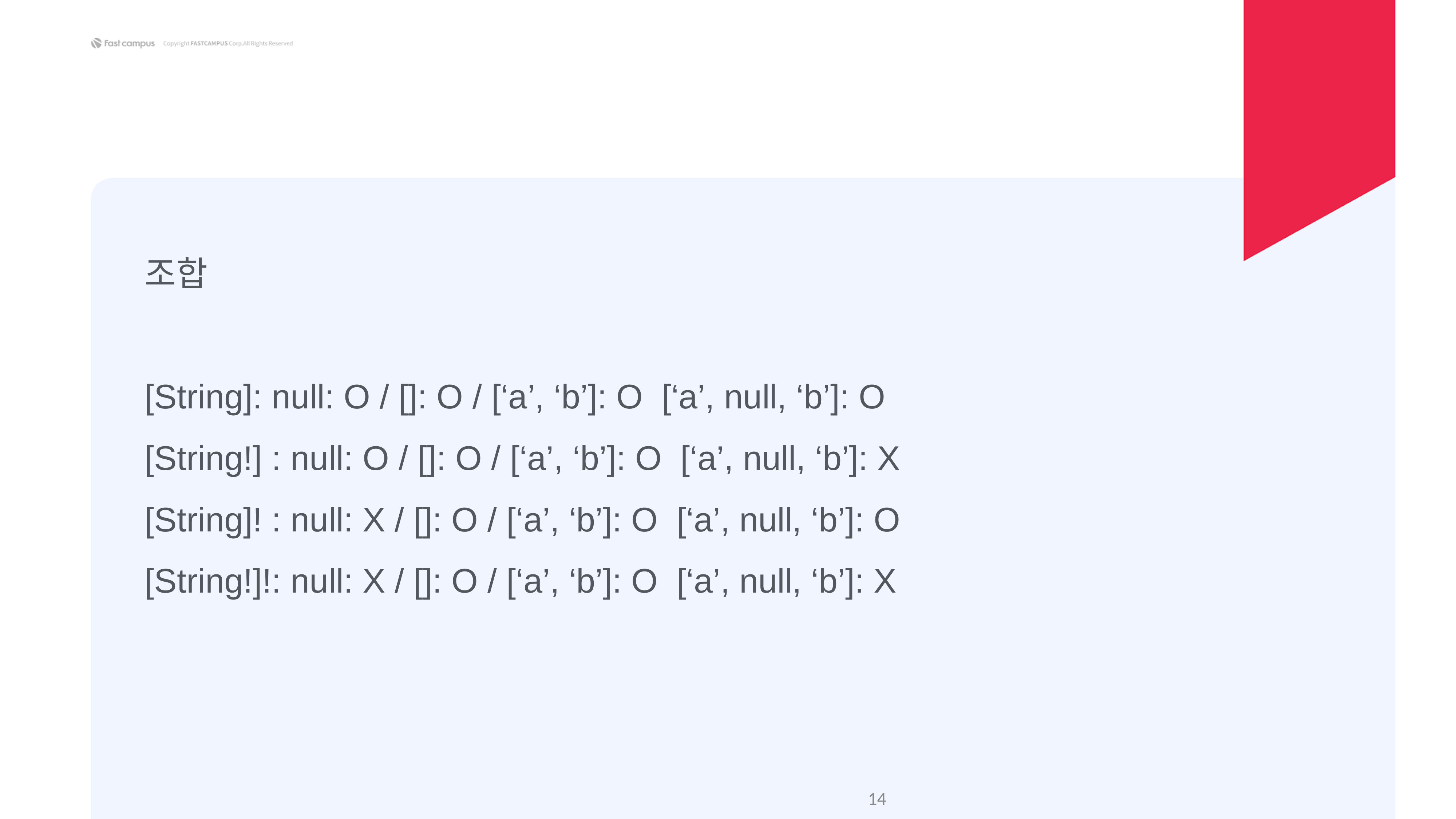

조합

[String]: null: O / []: O / [‘a’, ‘b’]: O  [‘a’, null, ‘b’]: O
[String!] : null: O / []: O / [‘a’, ‘b’]: O  [‘a’, null, ‘b’]: X
[String]! : null: X / []: O / [‘a’, ‘b’]: O  [‘a’, null, ‘b’]: O
[String!]!: null: X / []: O / [‘a’, ‘b’]: O  [‘a’, null, ‘b’]: X

14